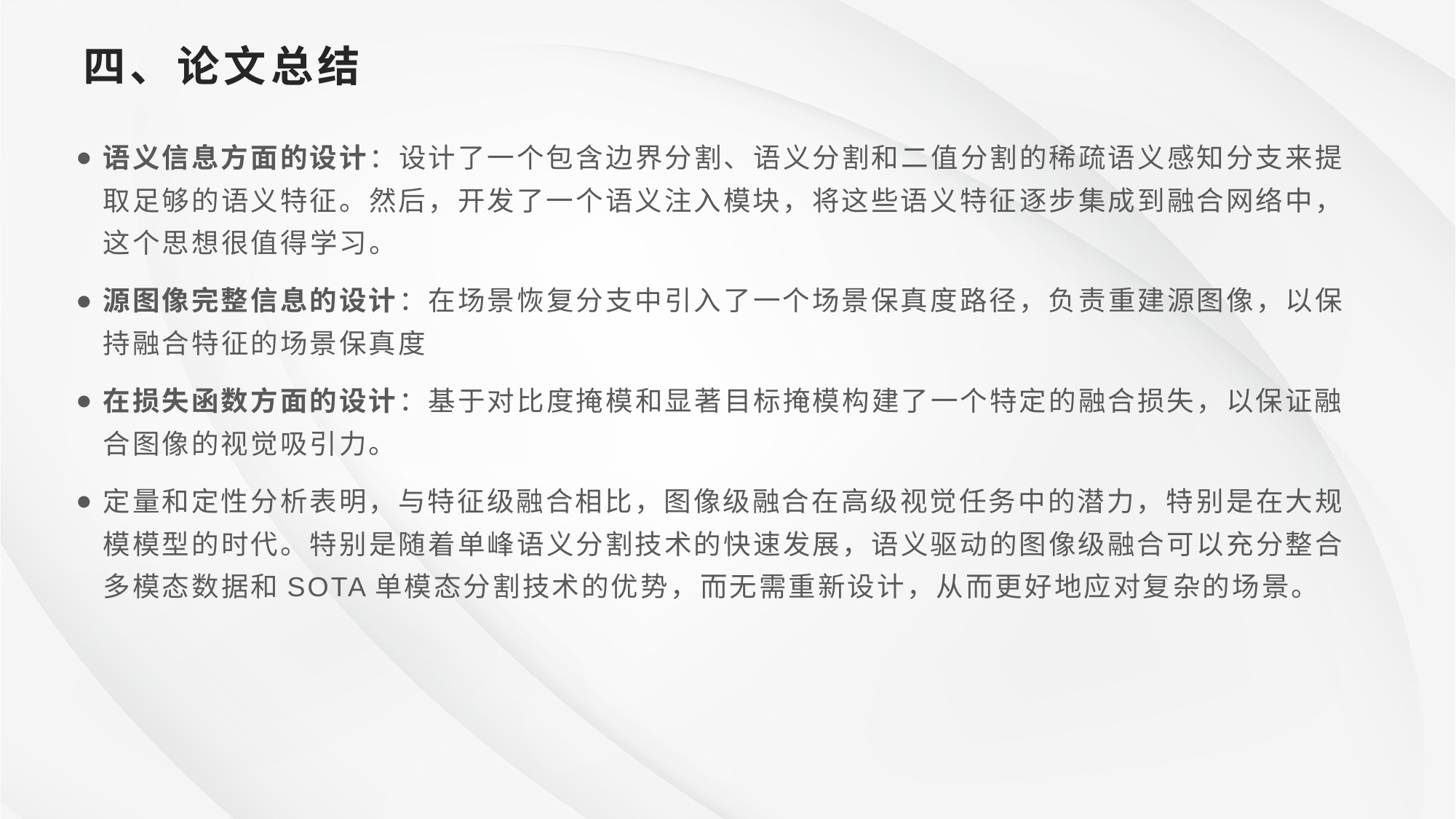

# 四、论文总结
语义信息方面的设计：设计了一个包含边界分割、语义分割和二值分割的稀疏语义感知分支来提取足够的语义特征。然后，开发了一个语义注入模块，将这些语义特征逐步集成到融合网络中，这个思想很值得学习。
源图像完整信息的设计：在场景恢复分支中引入了一个场景保真度路径，负责重建源图像，以保持融合特征的场景保真度
在损失函数方面的设计：基于对比度掩模和显著目标掩模构建了一个特定的融合损失，以保证融合图像的视觉吸引力。
定量和定性分析表明，与特征级融合相比，图像级融合在高级视觉任务中的潜力，特别是在大规模模型的时代。特别是随着单峰语义分割技术的快速发展，语义驱动的图像级融合可以充分整合多模态数据和SOTA单模态分割技术的优势，而无需重新设计，从而更好地应对复杂的场景。